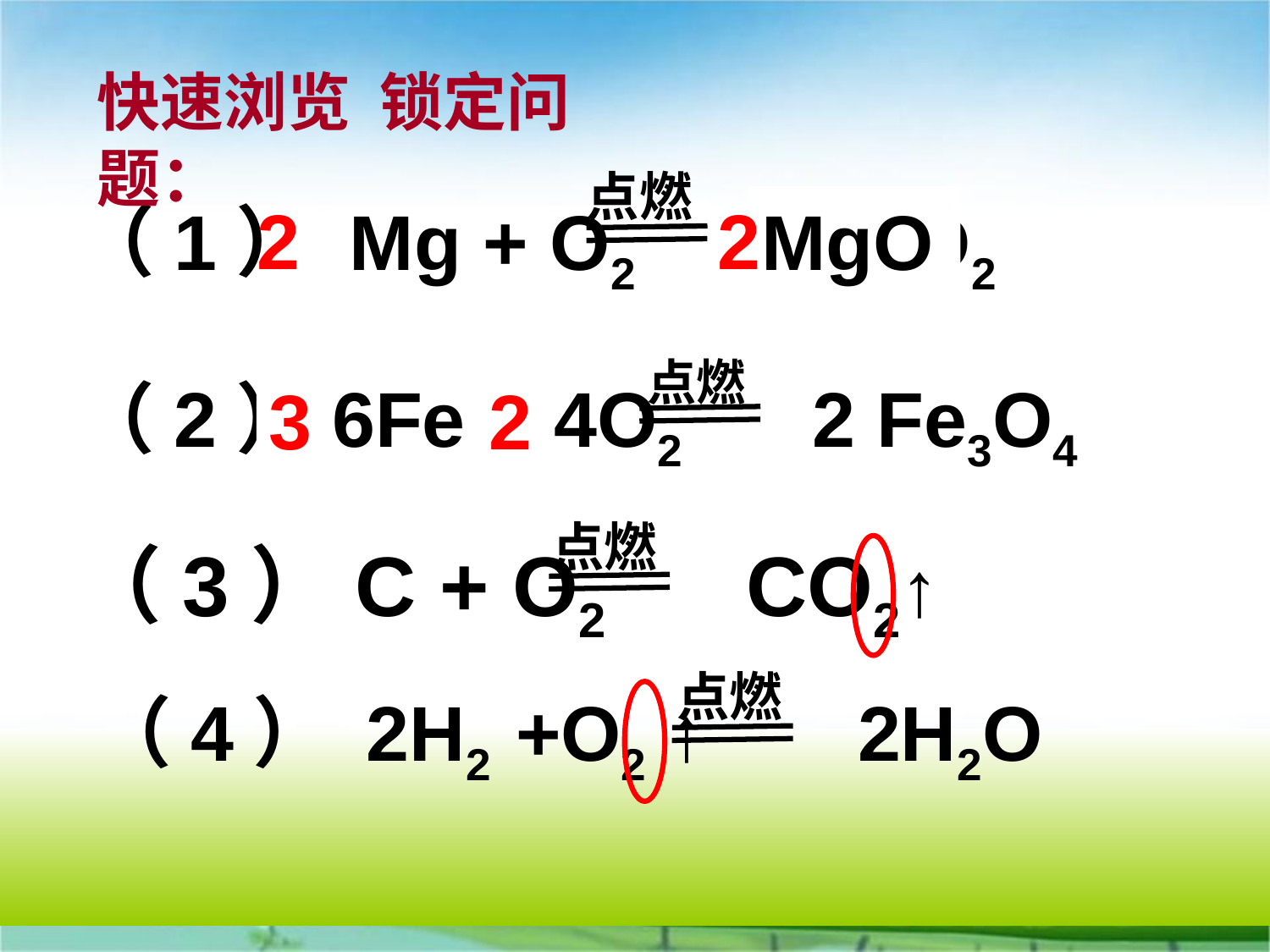

快速浏览  锁定问题：
点燃
（1） Mg + O2        MgO2
2
2
MgO

点燃
（2）6Fe + 4O2      2 Fe3O4

3
2

点燃
（3）C + O2      CO2↑

点燃

（4） 2H2  +O2 ↑       2H2O